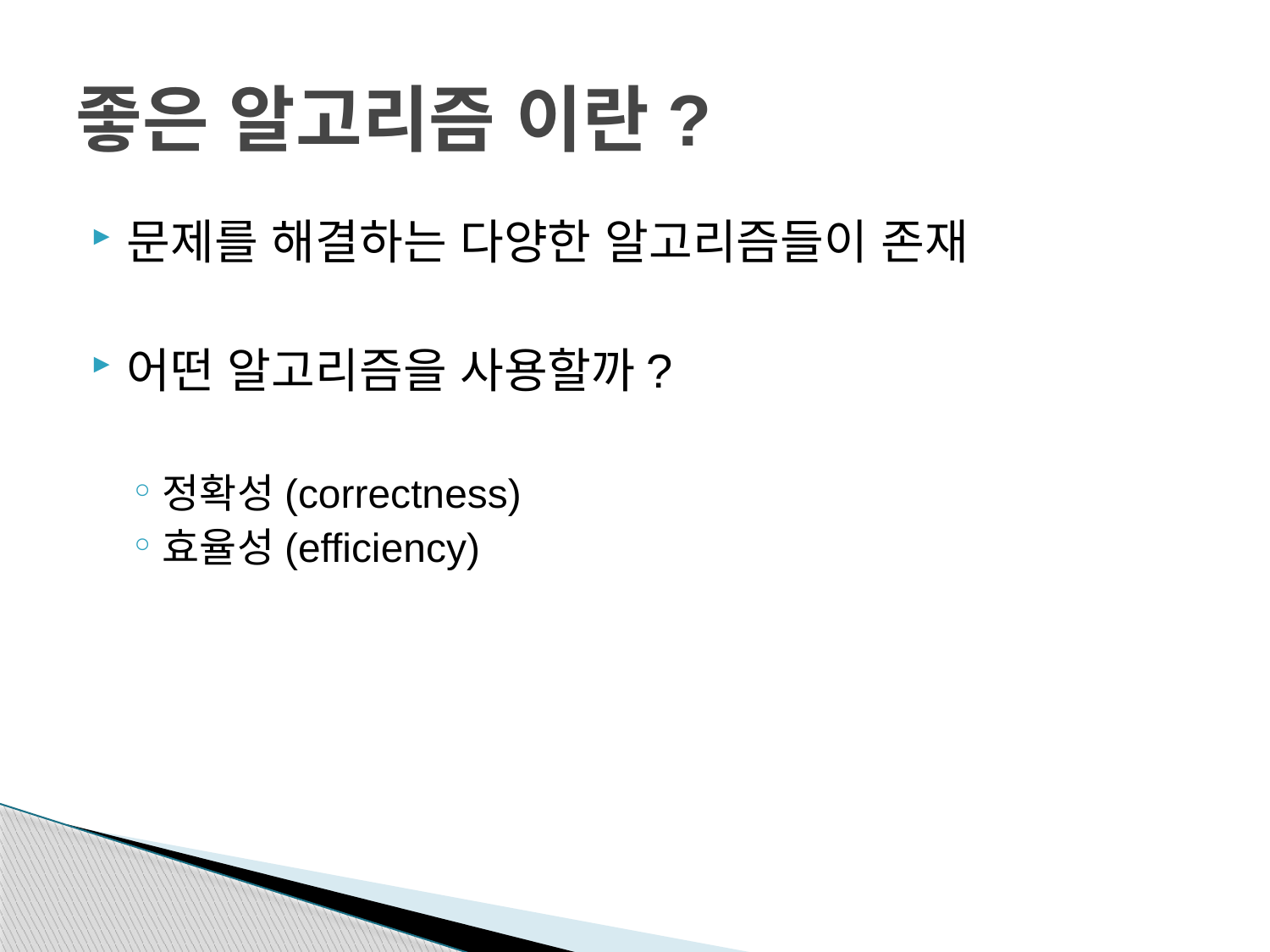

# 좋은 알고리즘 이란?
문제를 해결하는 다양한 알고리즘들이 존재

어떤 알고리즘을 사용할까?

정확성(correctness)
효율성(efficiency)